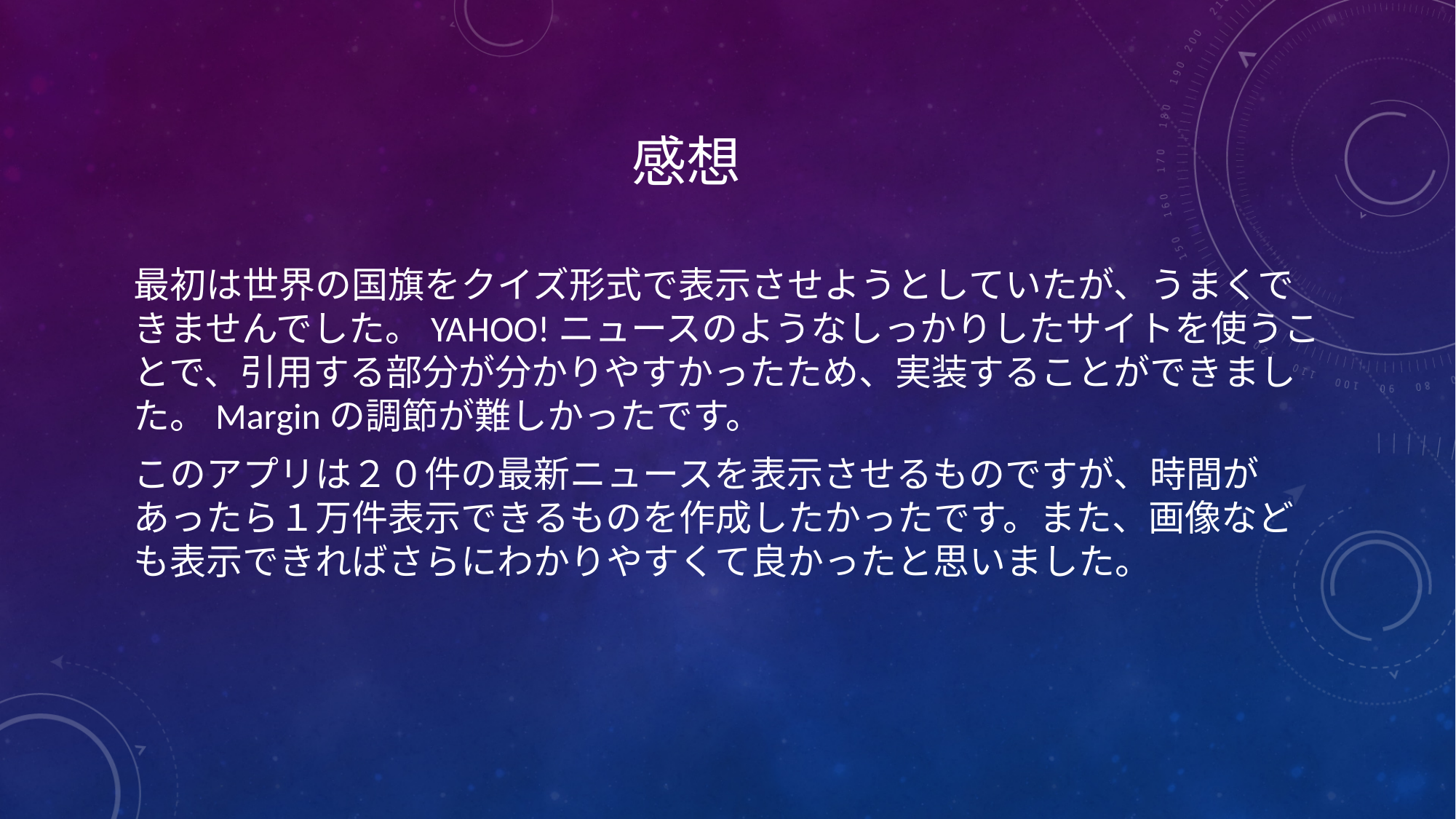

# 感想
最初は世界の国旗をクイズ形式で表示させようとしていたが、うまくできませんでした。YAHOO!ニュースのようなしっかりしたサイトを使うことで、引用する部分が分かりやすかったため、実装することができました。Marginの調節が難しかったです。
このアプリは２０件の最新ニュースを表示させるものですが、時間があったら１万件表示できるものを作成したかったです。また、画像なども表示できればさらにわかりやすくて良かったと思いました。